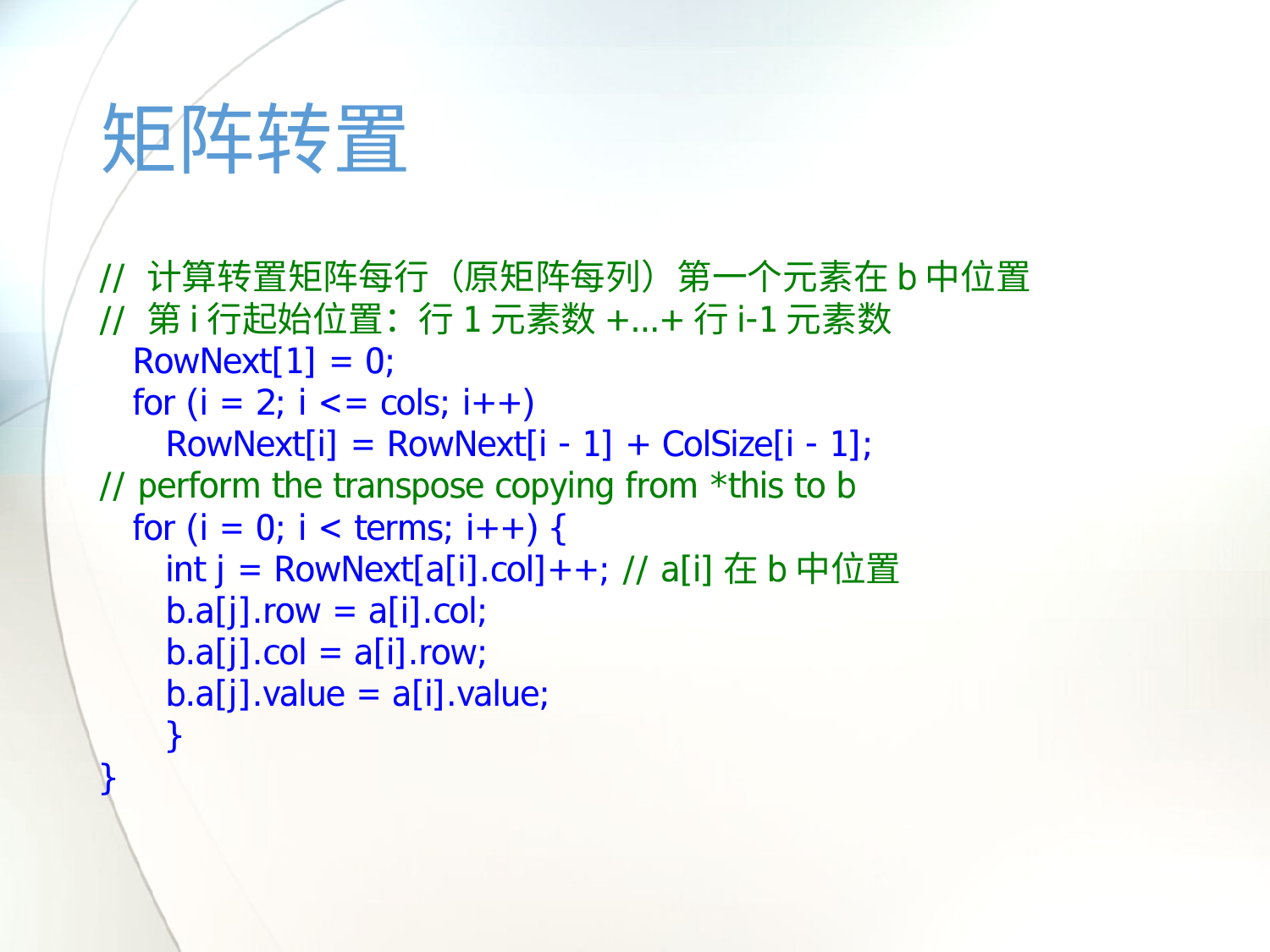

# 矩阵转置
// 计算转置矩阵每行（原矩阵每列）第一个元素在b中位置
// 第i行起始位置：行1元素数+…+行i-1元素数
   RowNext[1] = 0;
   for (i = 2; i <= cols; i++)
      RowNext[i] = RowNext[i - 1] + ColSize[i - 1];
// perform the transpose copying from *this to b
   for (i = 0; i < terms; i++) {
      int j = RowNext[a[i].col]++; // a[i]在b中位置
      b.a[j].row = a[i].col;
      b.a[j].col = a[i].row;
      b.a[j].value = a[i].value;
      }
}